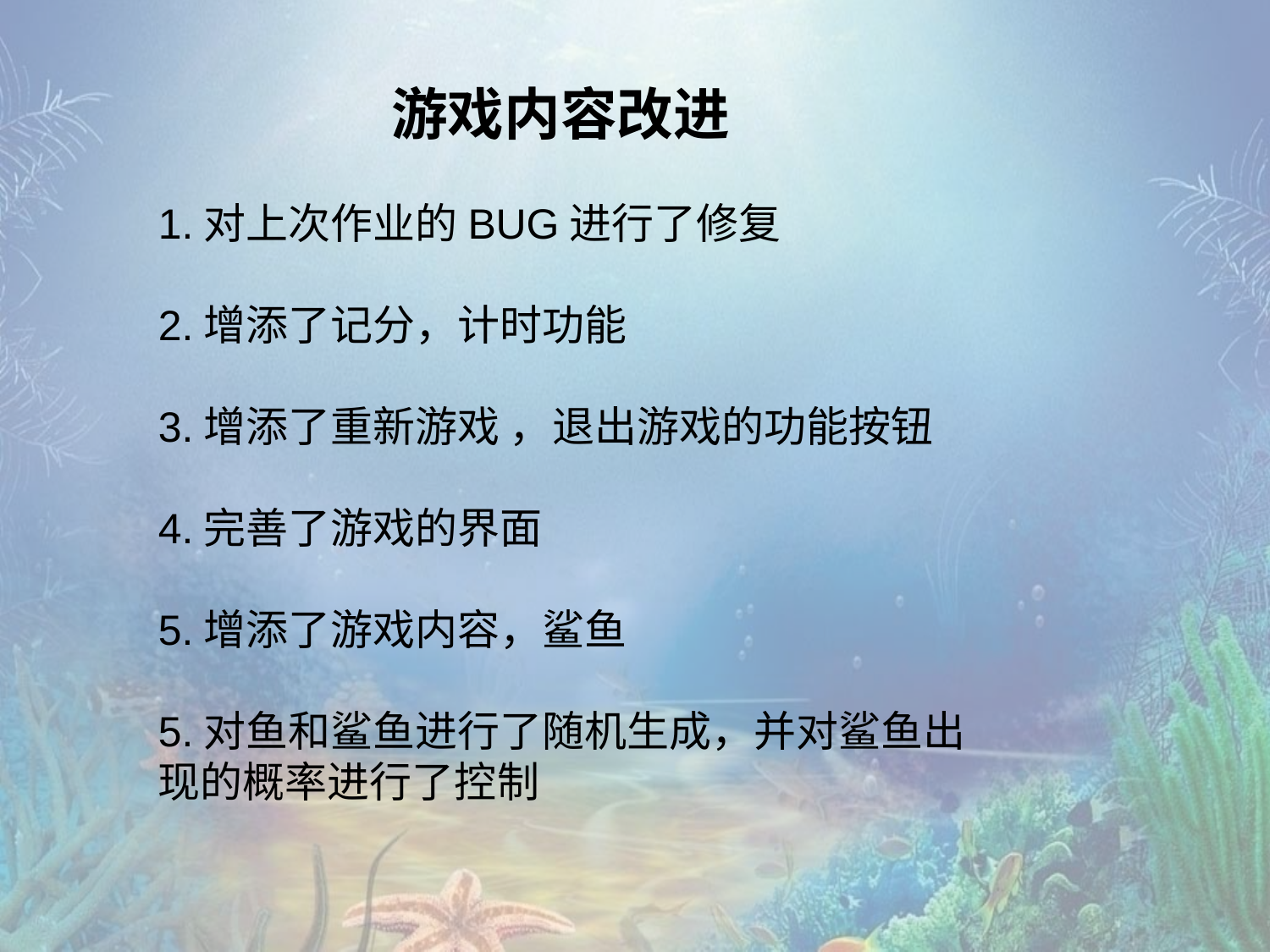

游戏内容改进

1.对上次作业的BUG进行了修复

2.增添了记分，计时功能

3.增添了重新游戏 ，退出游戏的功能按钮

4.完善了游戏的界面

5.增添了游戏内容，鲨鱼

5.对鱼和鲨鱼进行了随机生成，并对鲨鱼出现的概率进行了控制